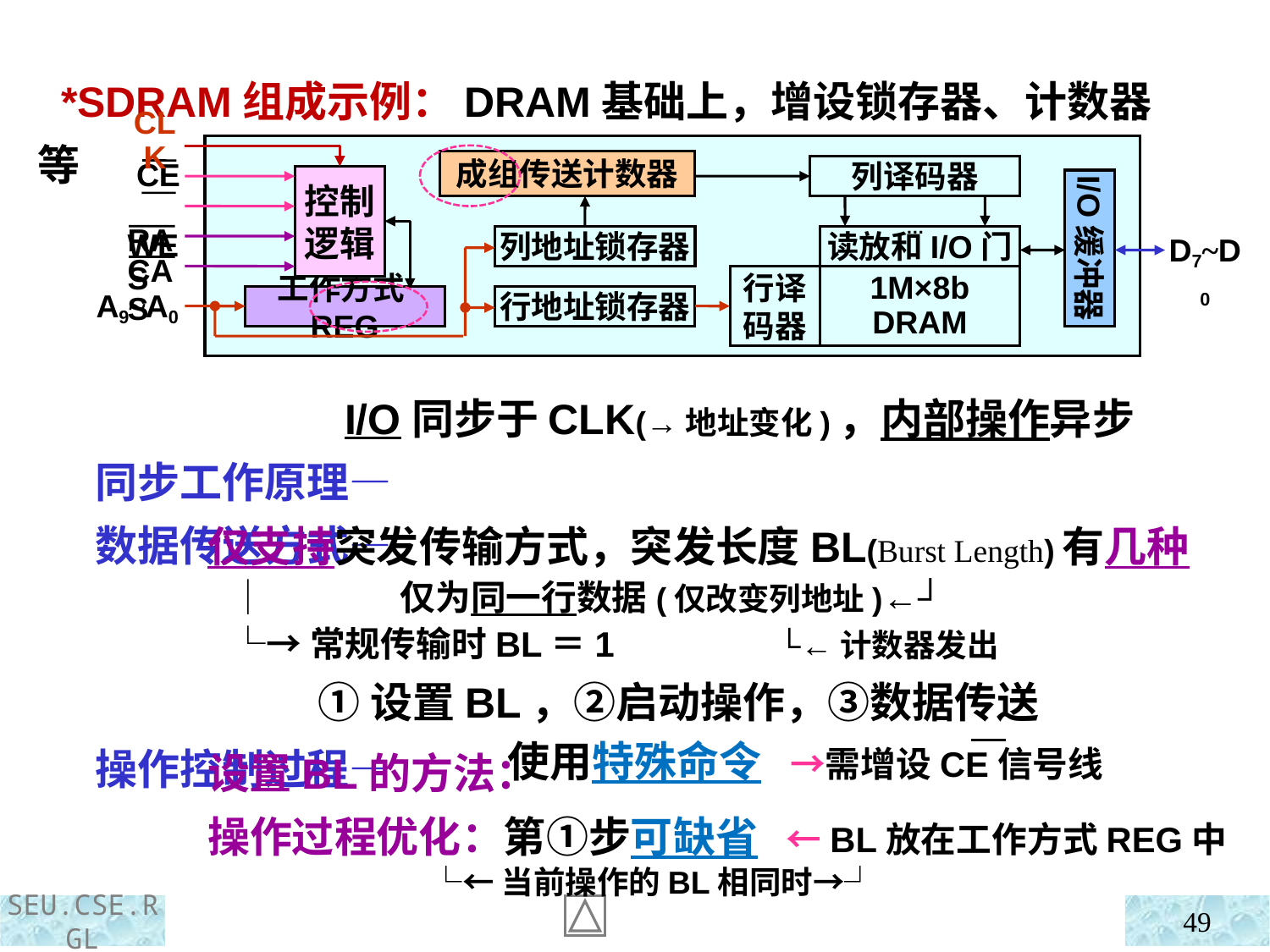

*SDRAM组成示例：DRAM基础上，增设锁存器、计数器等

     同步工作原理—
     数据传送方式—

     操作控制过程—
CLK

成组传送计数器
 CE
列译码器

控制
逻辑
I/O缓冲器

 WE

…

RAS
列地址锁存器

读放和I/O门
D7~D0

CAS

行译码器
1M×8b DRAM
A9~A0
工作方式REG
行地址锁存器

            I/O同步于CLK(→地址变化)，内部操作异步

仅支持突发传输方式，突发长度BL(Burst Length)有几种
   │                仅为同一行数据(仅改变列地址)←┘
   └→常规传输时BL＝1                 └←计数器发出
            ①设置BL，②启动操作，③数据传送
设置BL的方法：
操作过程优化：第①步可缺省   ←BL放在工作方式REG中
                               └←当前操作的BL相同时→┘
使用特殊命令   →需增设CE信号线
49